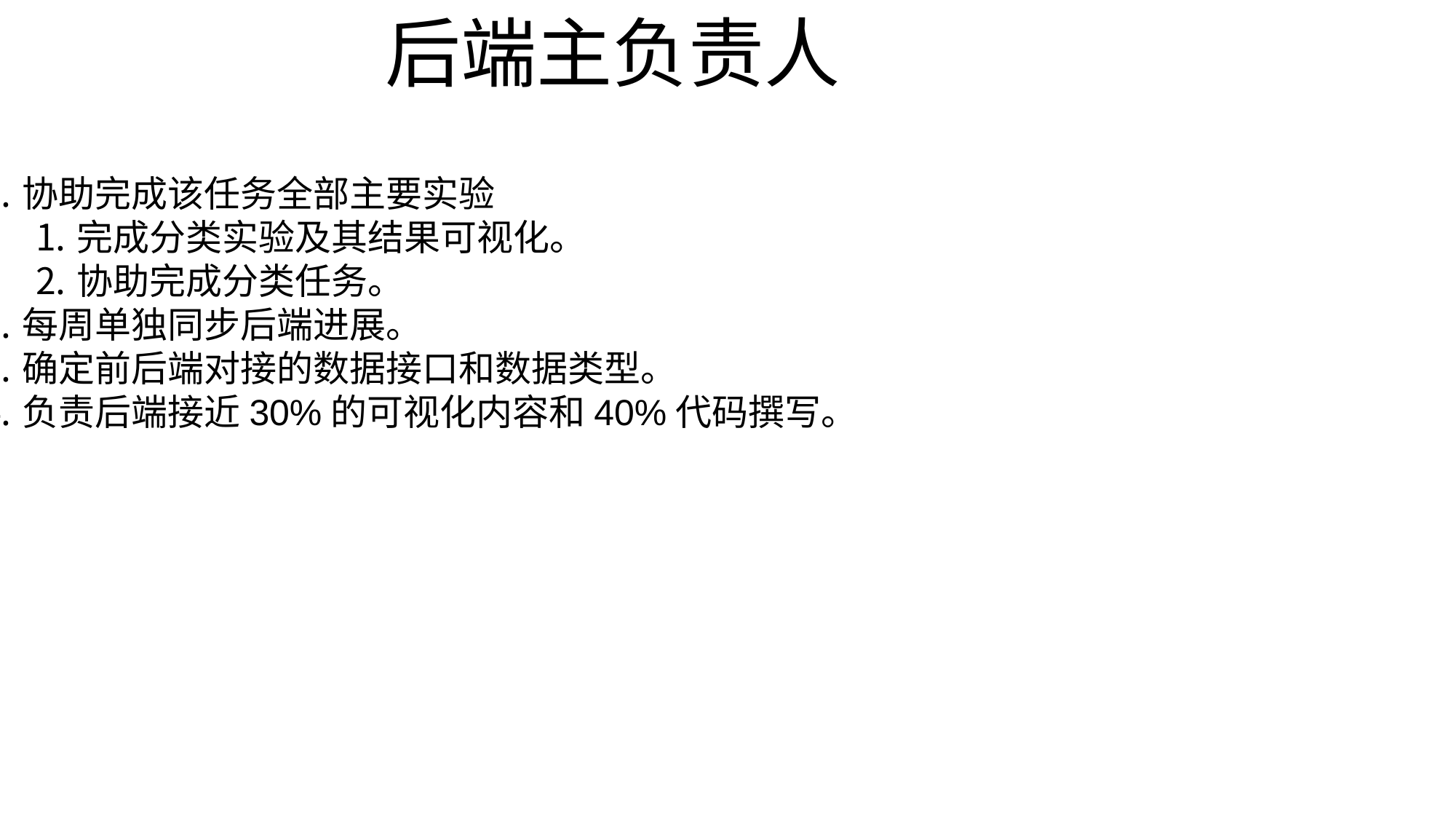

后端主负责人
协助完成该任务全部主要实验
完成分类实验及其结果可视化。
协助完成分类任务。
每周单独同步后端进展。
确定前后端对接的数据接口和数据类型。
负责后端接近30%的可视化内容和40%代码撰写。